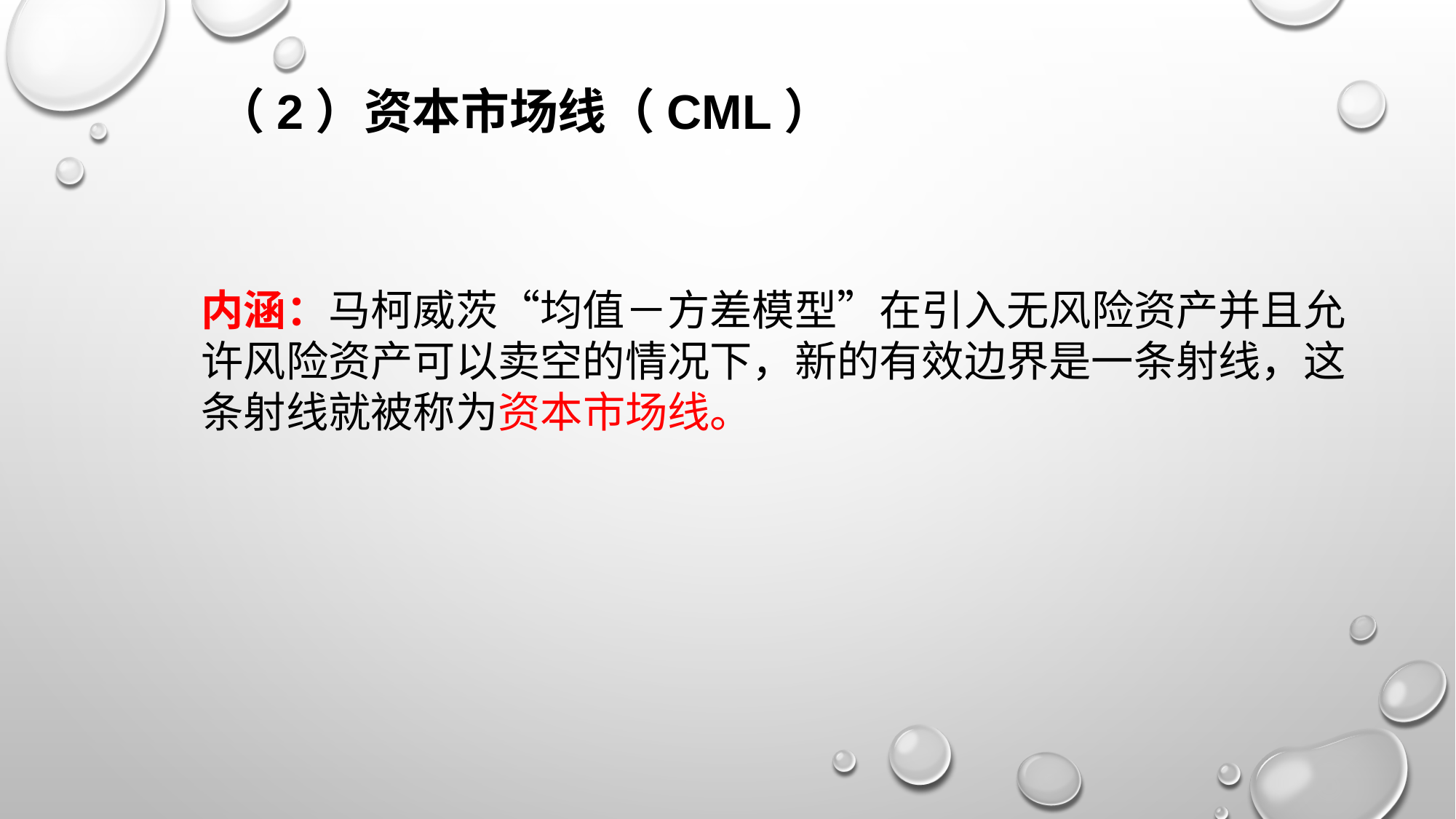

（2）资本市场线（CML）

内涵：马柯威茨“均值－方差模型”在引入无风险资产并且允许风险资产可以卖空的情况下，新的有效边界是一条射线，这条射线就被称为资本市场线。